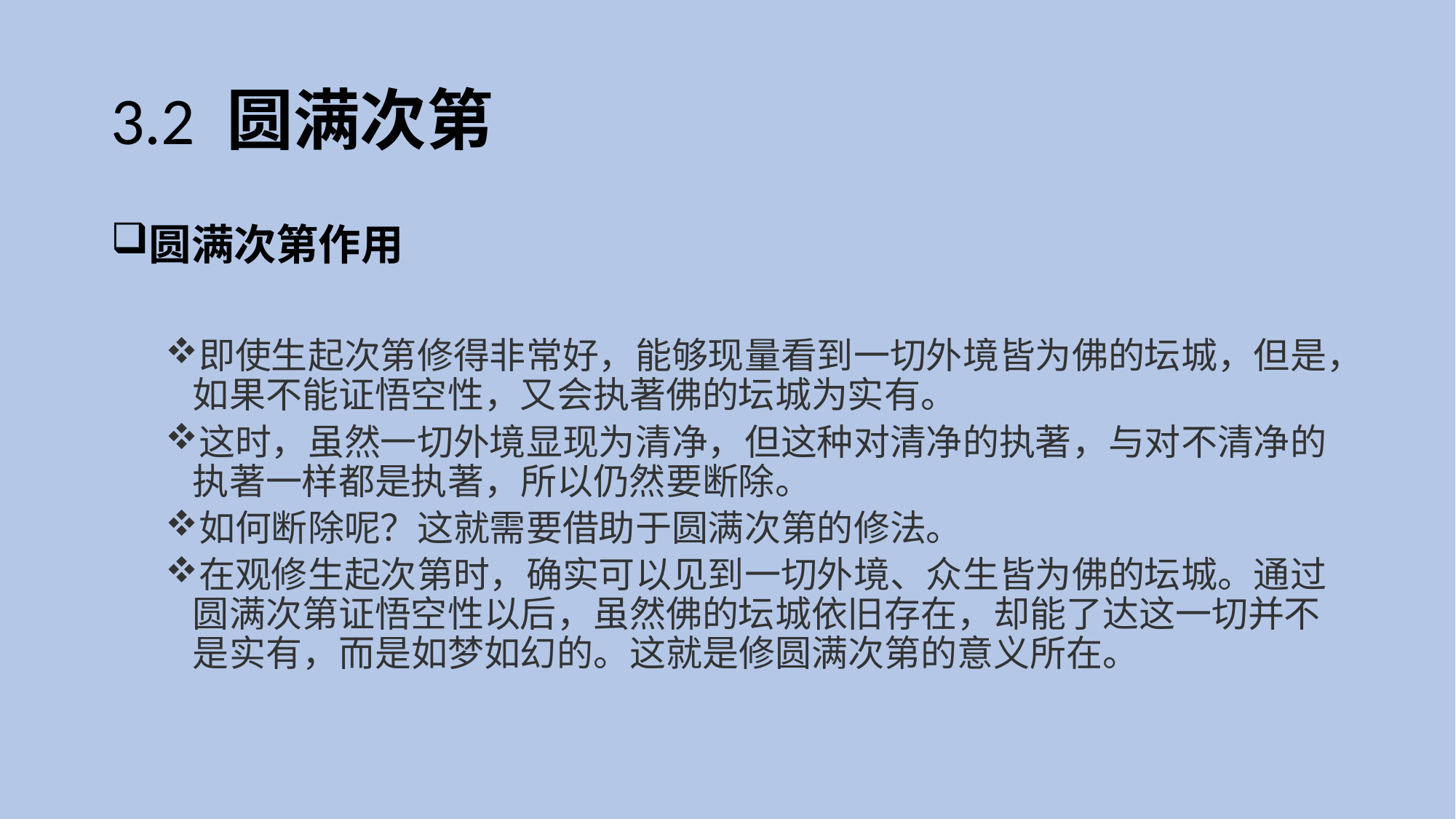

# 3.2 圆满次第
圆满次第作用

即使生起次第修得非常好，能够现量看到一切外境皆为佛的坛城，但是，如果不能证悟空性，又会执著佛的坛城为实有。
这时，虽然一切外境显现为清净，但这种对清净的执著，与对不清净的执著一样都是执著，所以仍然要断除。
如何断除呢？这就需要借助于圆满次第的修法。
在观修生起次第时，确实可以见到一切外境、众生皆为佛的坛城。通过圆满次第证悟空性以后，虽然佛的坛城依旧存在，却能了达这一切并不是实有，而是如梦如幻的。这就是修圆满次第的意义所在。